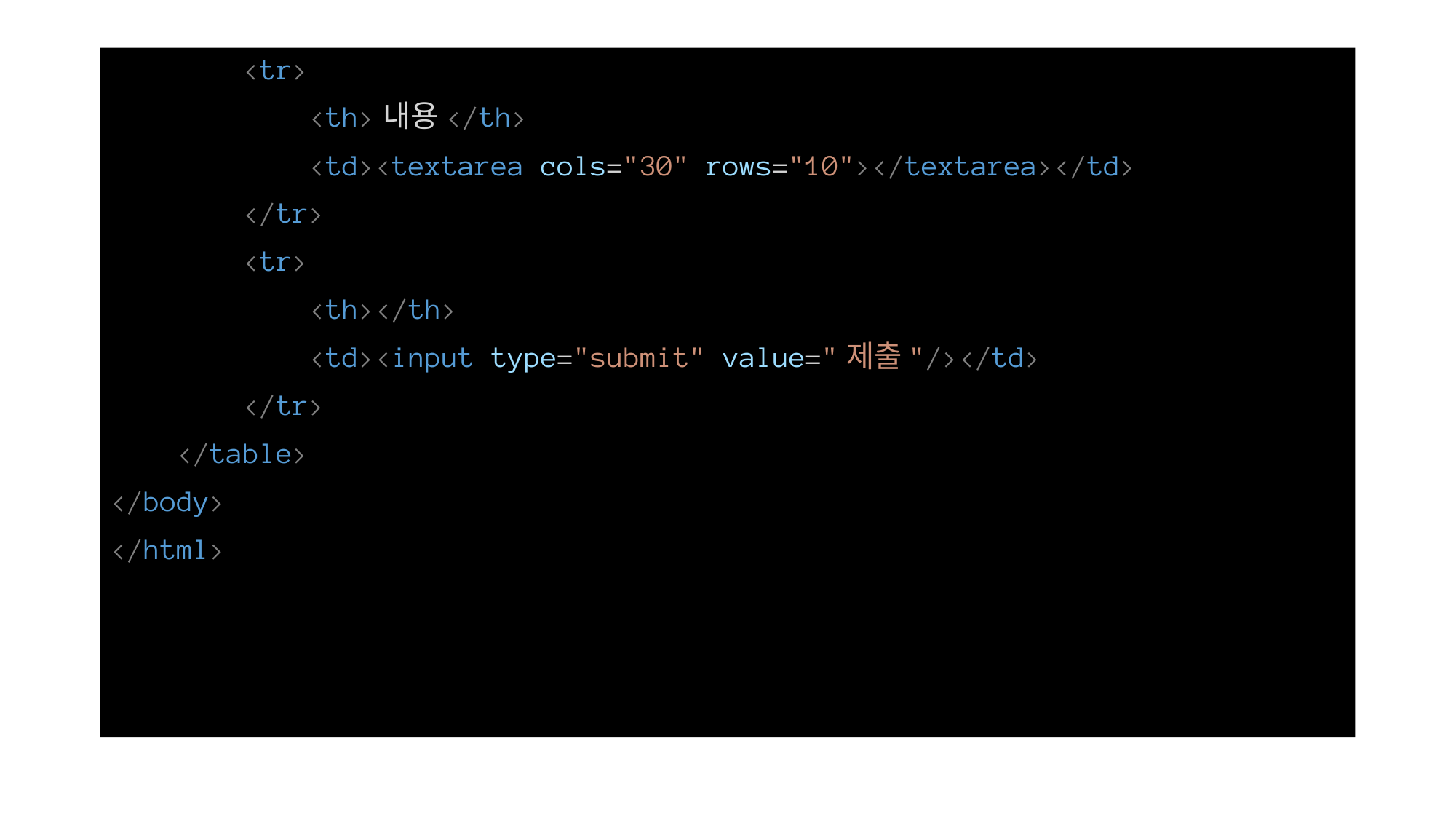

<tr>
            <th>내용</th>
            <td><textarea cols="30" rows="10"></textarea></td>
        </tr>
        <tr>
            <th></th>
            <td><input type="submit" value="제출"/></td>
        </tr>
    </table>
</body>
</html>